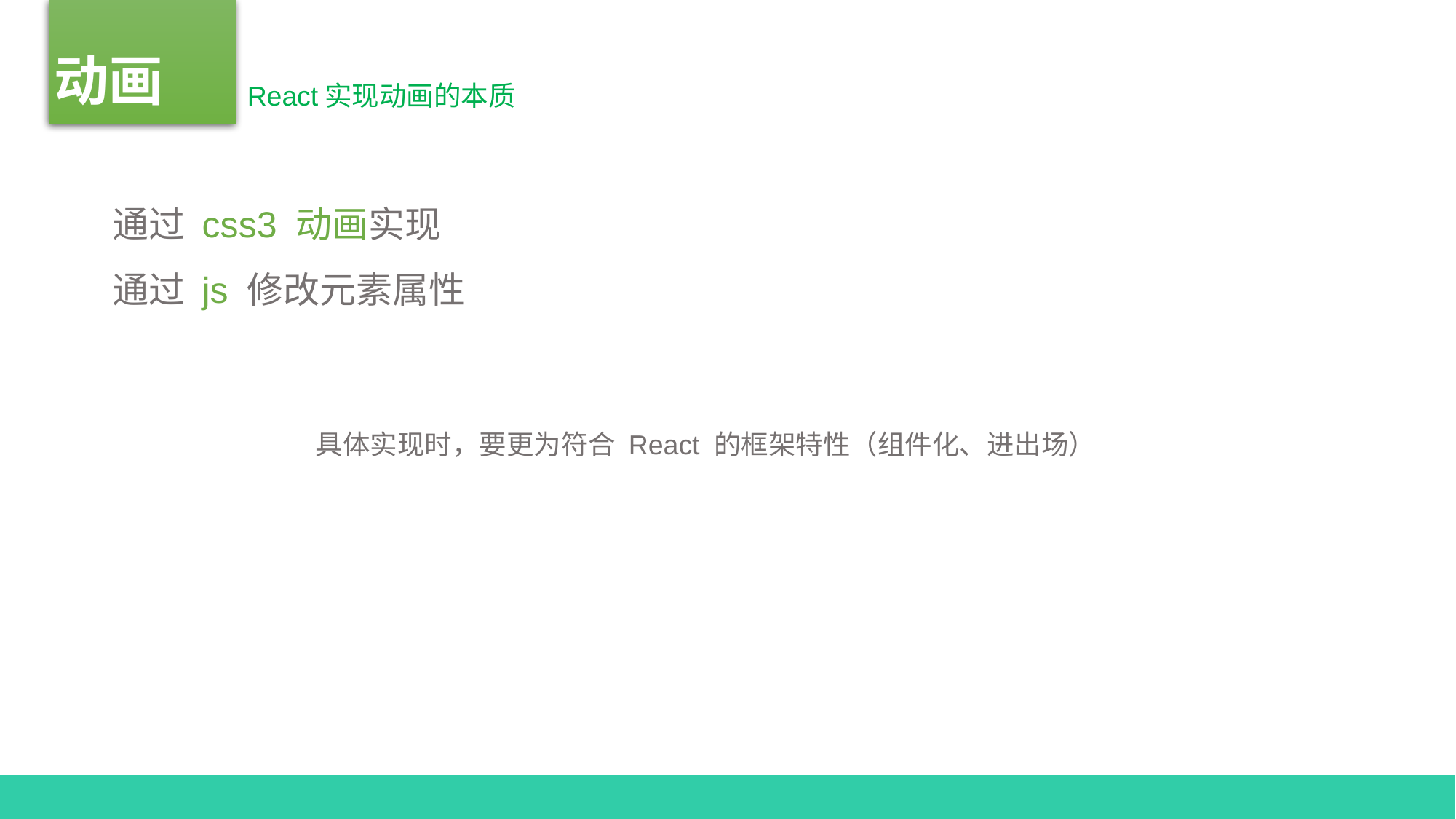

动画
VUE
React实现动画的本质
通过 css3 动画实现
通过 js 修改元素属性
具体实现时，要更为符合 React 的框架特性（组件化、进出场）